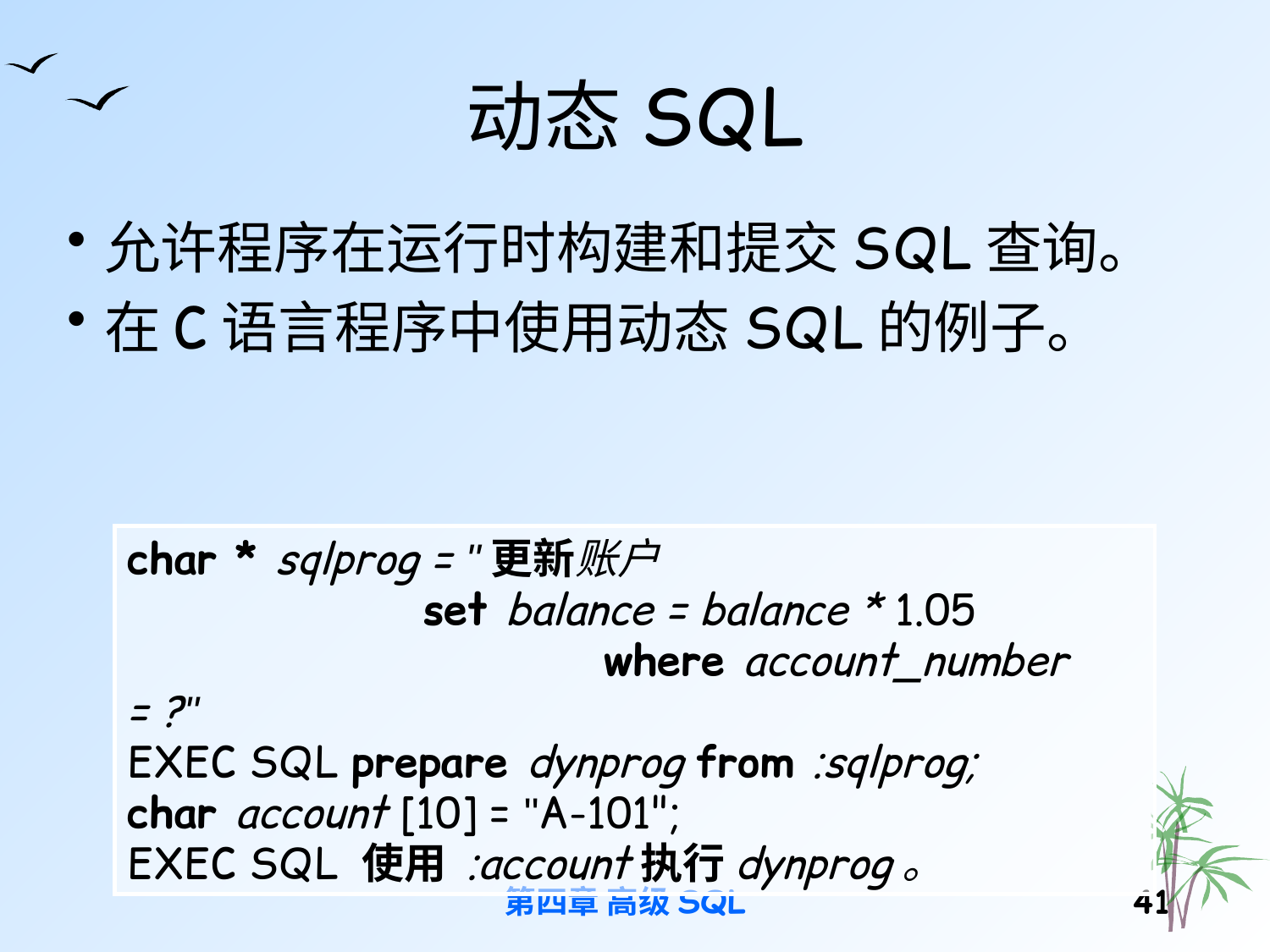

# 动态SQL
允许程序在运行时构建和提交SQL查询。
在C语言程序中使用动态SQL的例子。
char * sqlprog = "更新账户
                              set balance = balance * 1.05
	                   where account_number = ?"
EXEC SQL prepare dynprog from :sqlprog;
char account [10] = "A-101";
EXEC SQL 使用 :account执行dynprog。
第四章 高级SQL
41